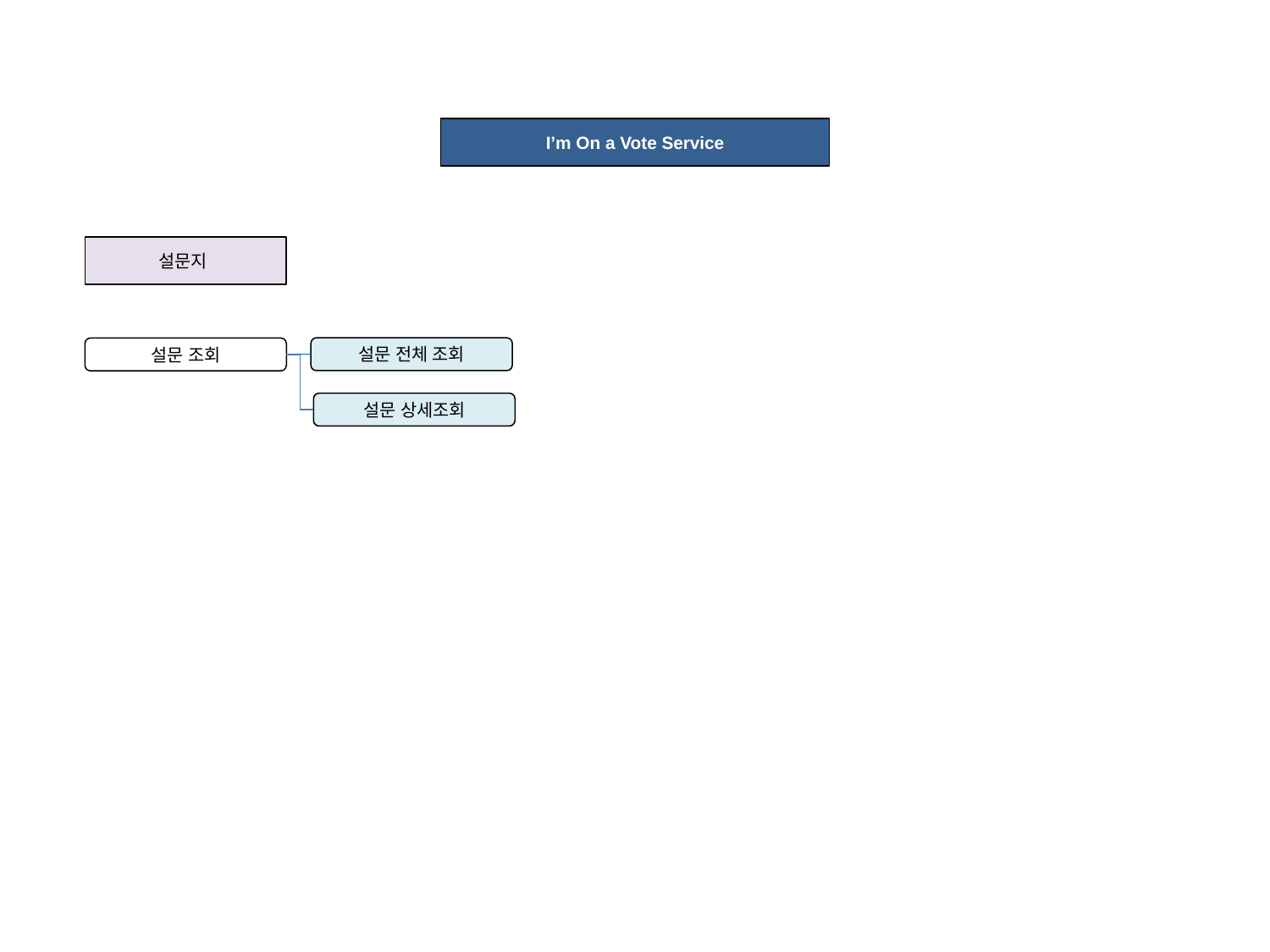

I’m On a Vote Service
설문지
설문 전체 조회
설문 조회
설문 상세조회